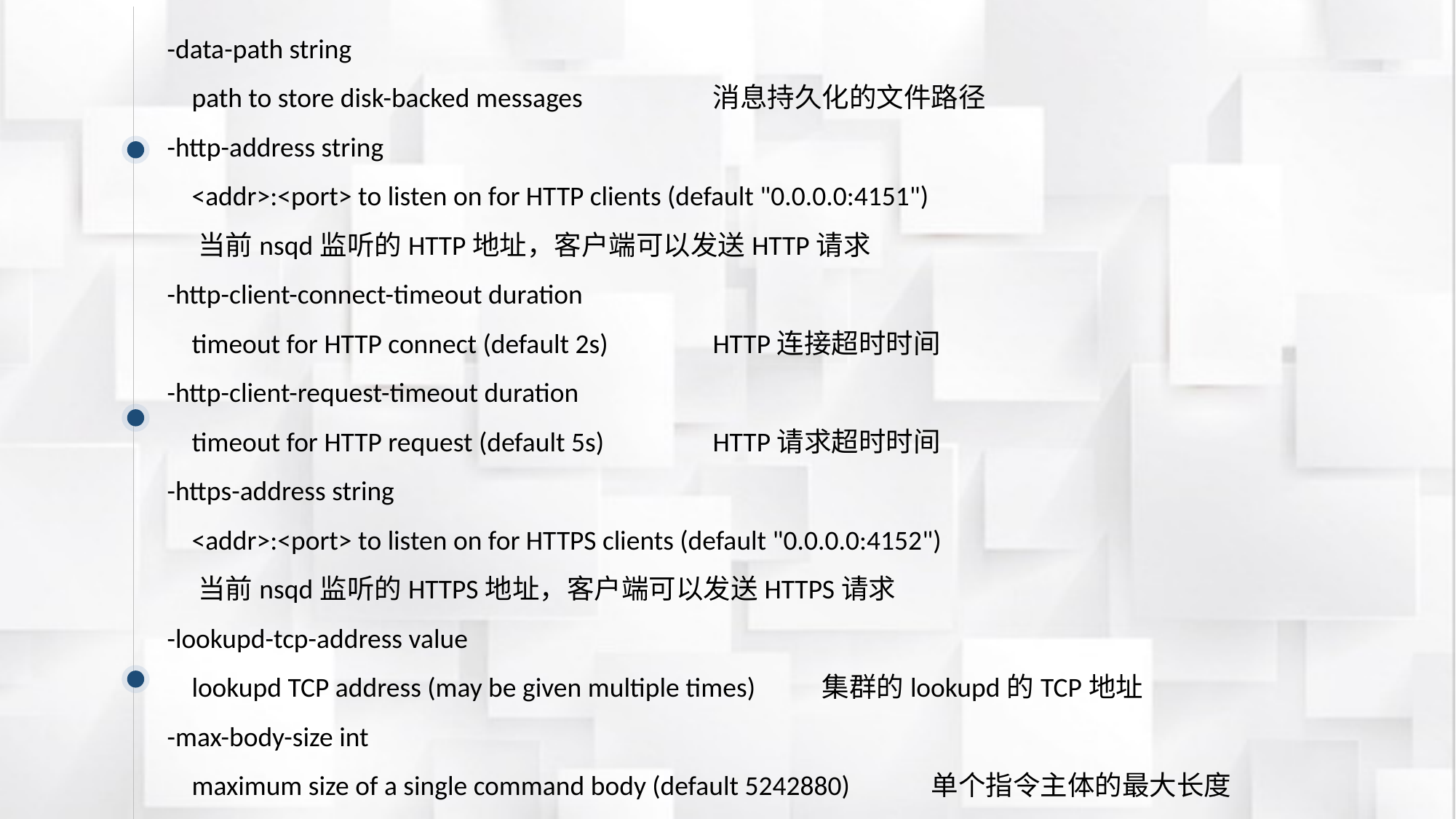

-data-path string
    path to store disk-backed messages		消息持久化的文件路径
-http-address string
    <addr>:<port> to listen on for HTTP clients (default "0.0.0.0:4151")
    当前nsqd监听的HTTP地址，客户端可以发送HTTP请求
-http-client-connect-timeout duration
    timeout for HTTP connect (default 2s)	HTTP连接超时时间
-http-client-request-timeout duration
    timeout for HTTP request (default 5s)	HTTP请求超时时间
-https-address string
    <addr>:<port> to listen on for HTTPS clients (default "0.0.0.0:4152")
    当前nsqd监听的HTTPS地址，客户端可以发送HTTPS请求
-lookupd-tcp-address value
    lookupd TCP address (may be given multiple times) 	集群的lookupd的TCP地址
-max-body-size int
    maximum size of a single command body (default 5242880) 	单个指令主体的最大长度